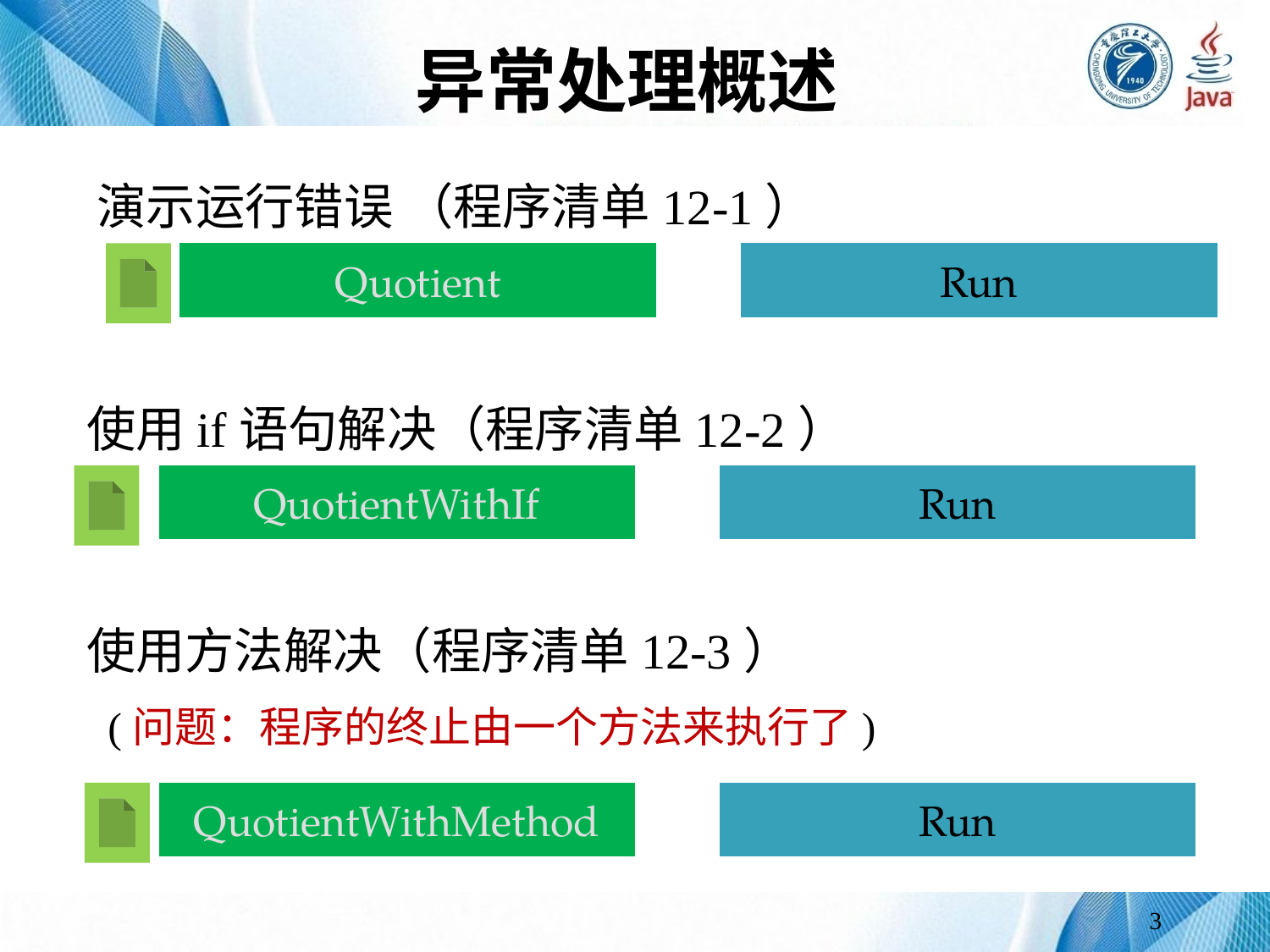

# 异常处理概述
演示运行错误 （程序清单12-1）

Quotient
Run
使用if语句解决（程序清单12-2）

QuotientWithIf
Run
使用方法解决（程序清单12-3）
  (问题：程序的终止由一个方法来执行了)

QuotientWithMethod
Run
3